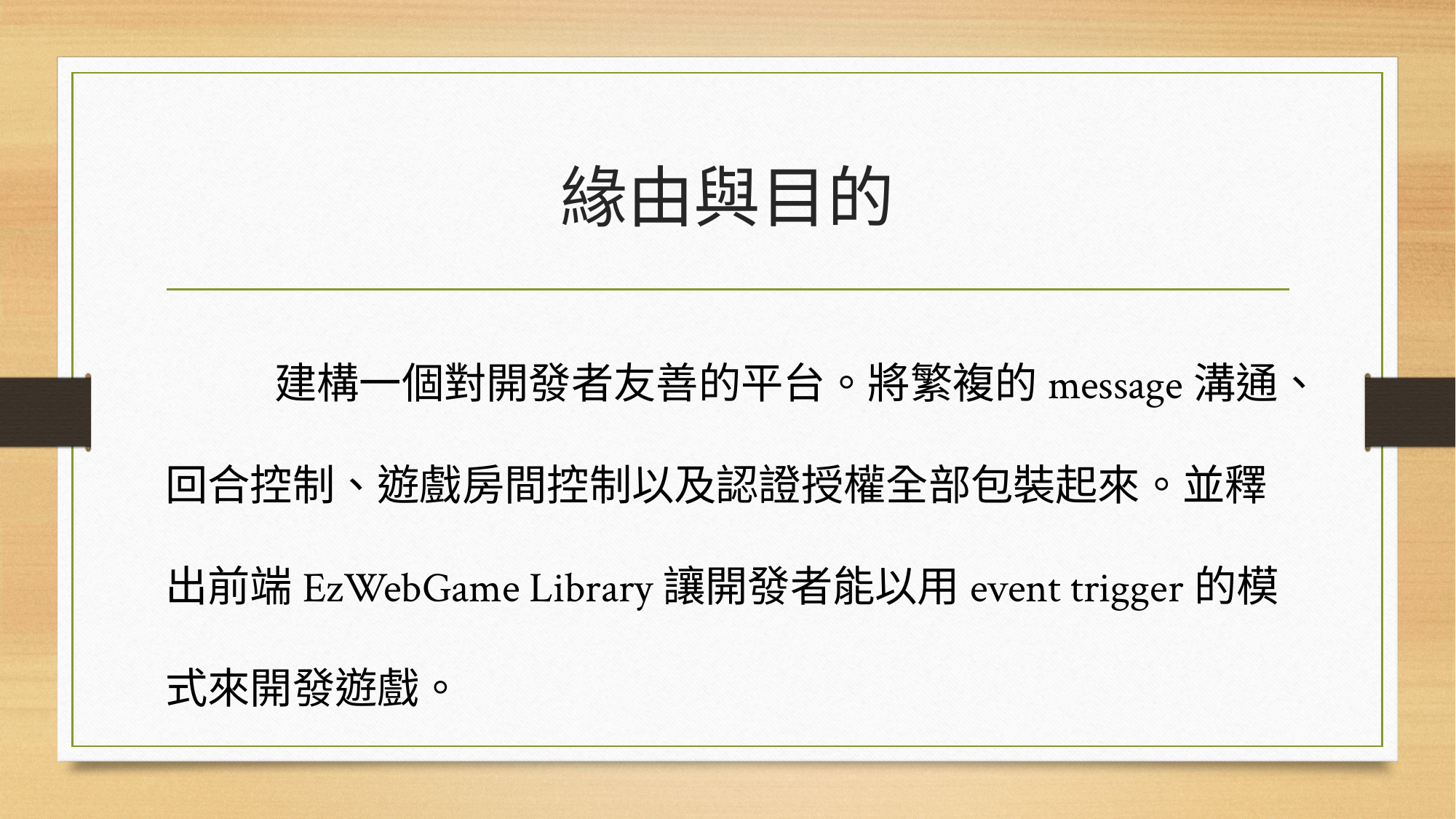

# 緣由與目的
	建構一個對開發者友善的平台。將繁複的message溝通、回合控制、遊戲房間控制以及認證授權全部包裝起來。並釋出前端EzWebGame Library讓開發者能以用event trigger的模式來開發遊戲。